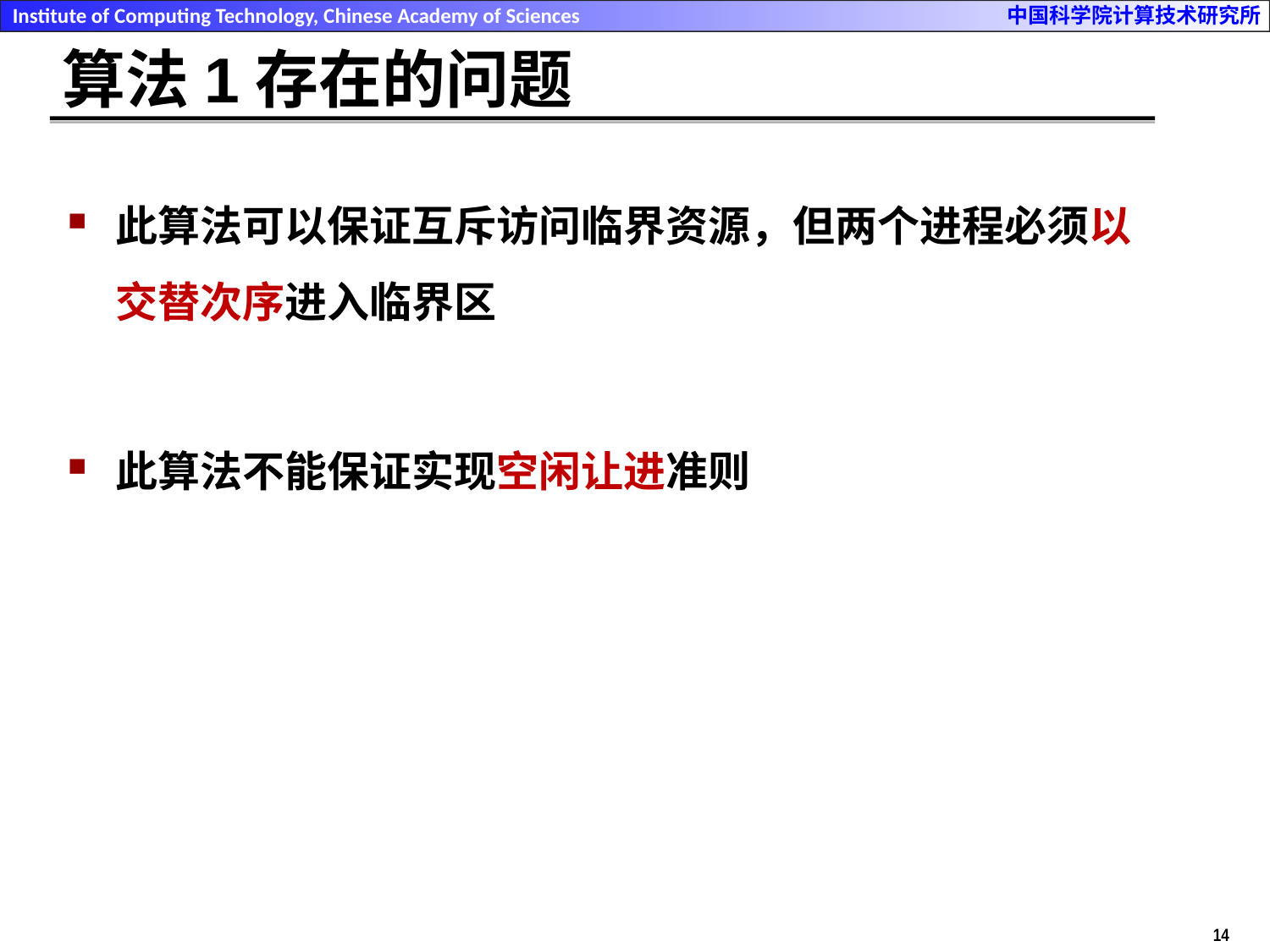

# 算法1存在的问题
此算法可以保证互斥访问临界资源，但两个进程必须以交替次序进入临界区

此算法不能保证实现空闲让进准则